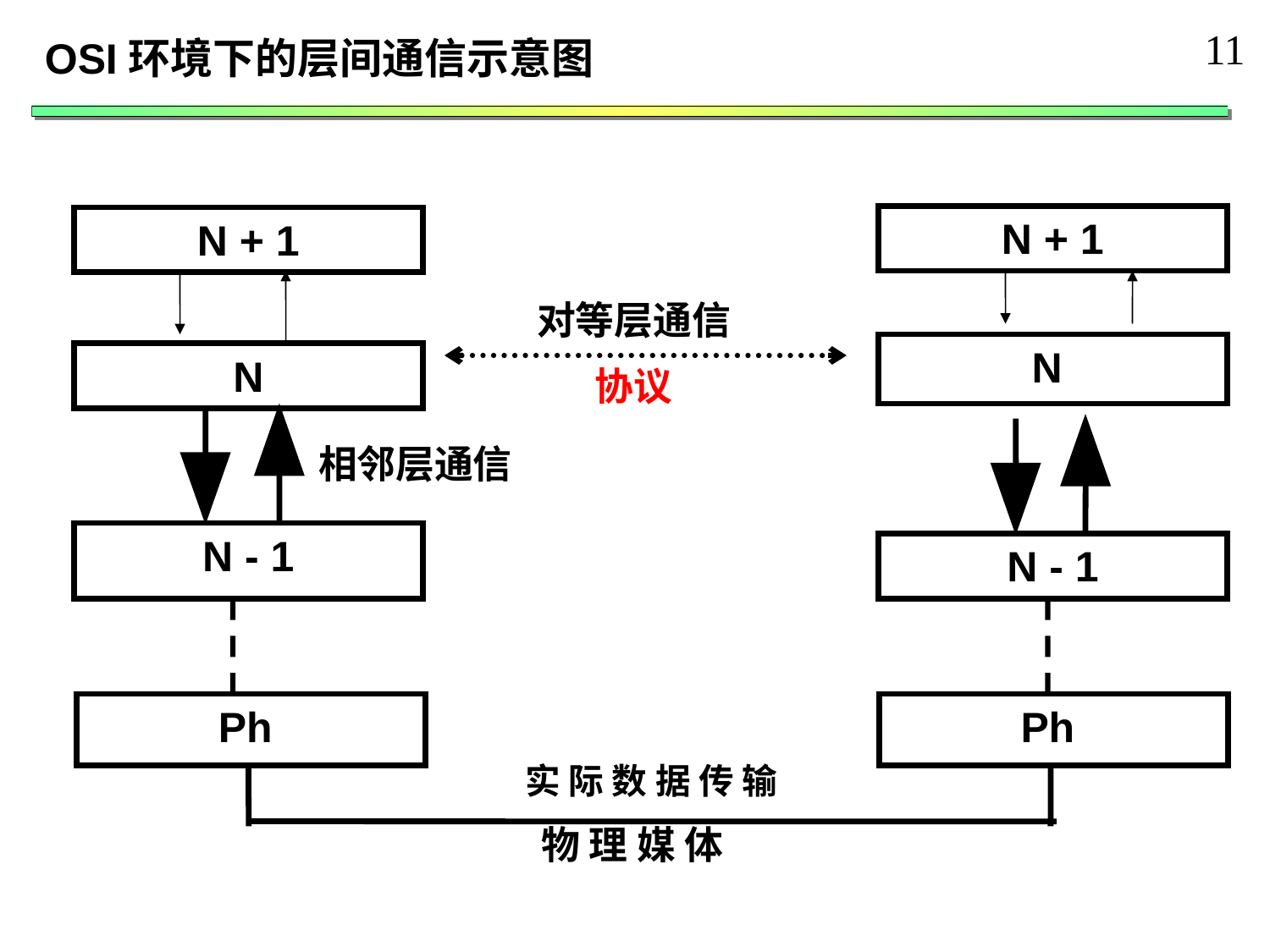

11

OSI环境下的层间通信示意图

N + 1
N + 1

对等层通信
协议

N
N

相邻层通信
N - 1
N - 1

Ph
Ph
 实 际 数 据 传 输

物 理 媒 体